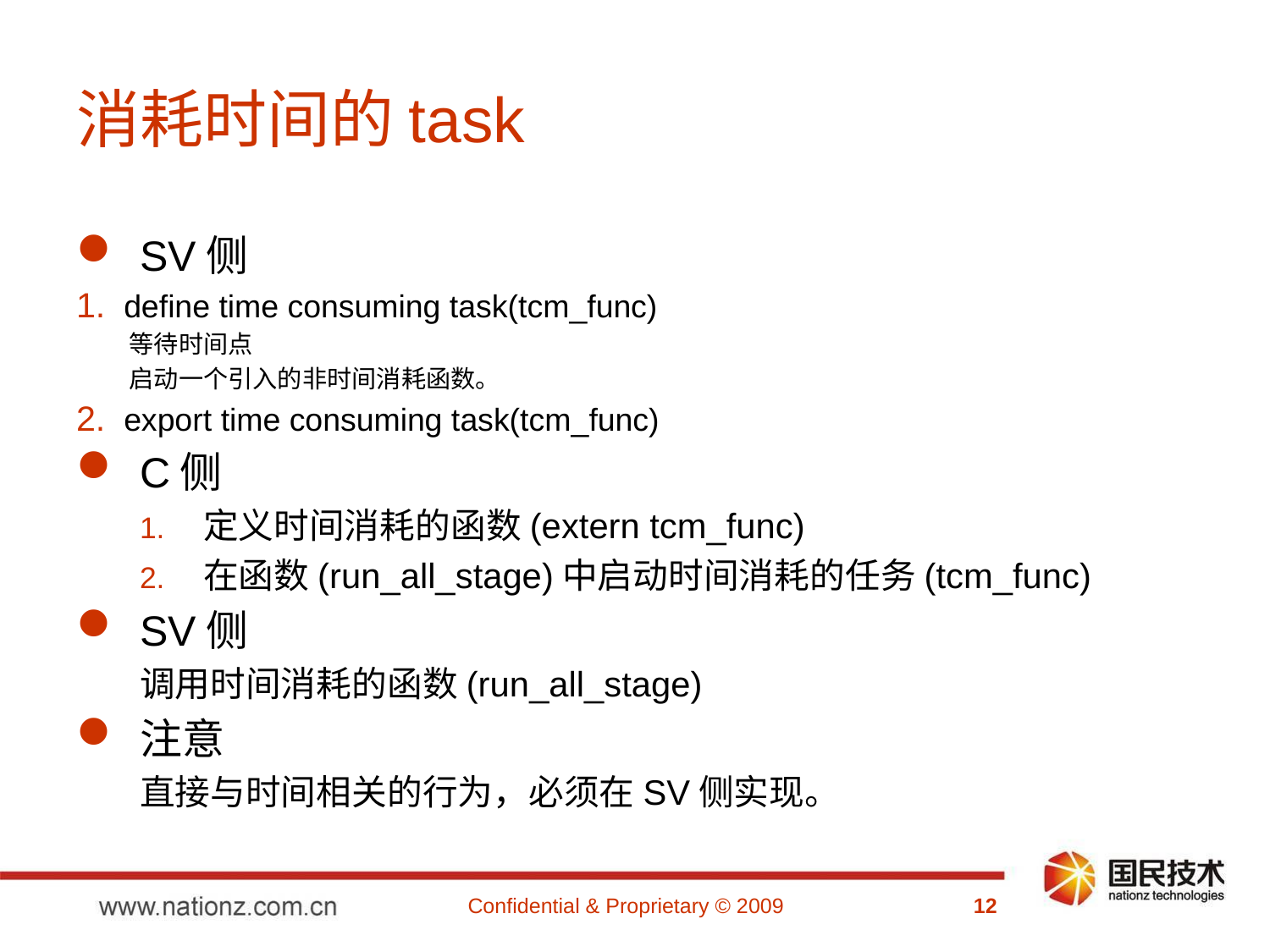

# 消耗时间的task
SV侧
define time consuming task(tcm_func)
等待时间点
启动一个引入的非时间消耗函数。
export time consuming task(tcm_func)
C侧
定义时间消耗的函数(extern tcm_func)
在函数(run_all_stage)中启动时间消耗的任务(tcm_func)
SV侧
调用时间消耗的函数(run_all_stage)
注意
直接与时间相关的行为，必须在SV侧实现。

Confidential & Proprietary © 2009
12